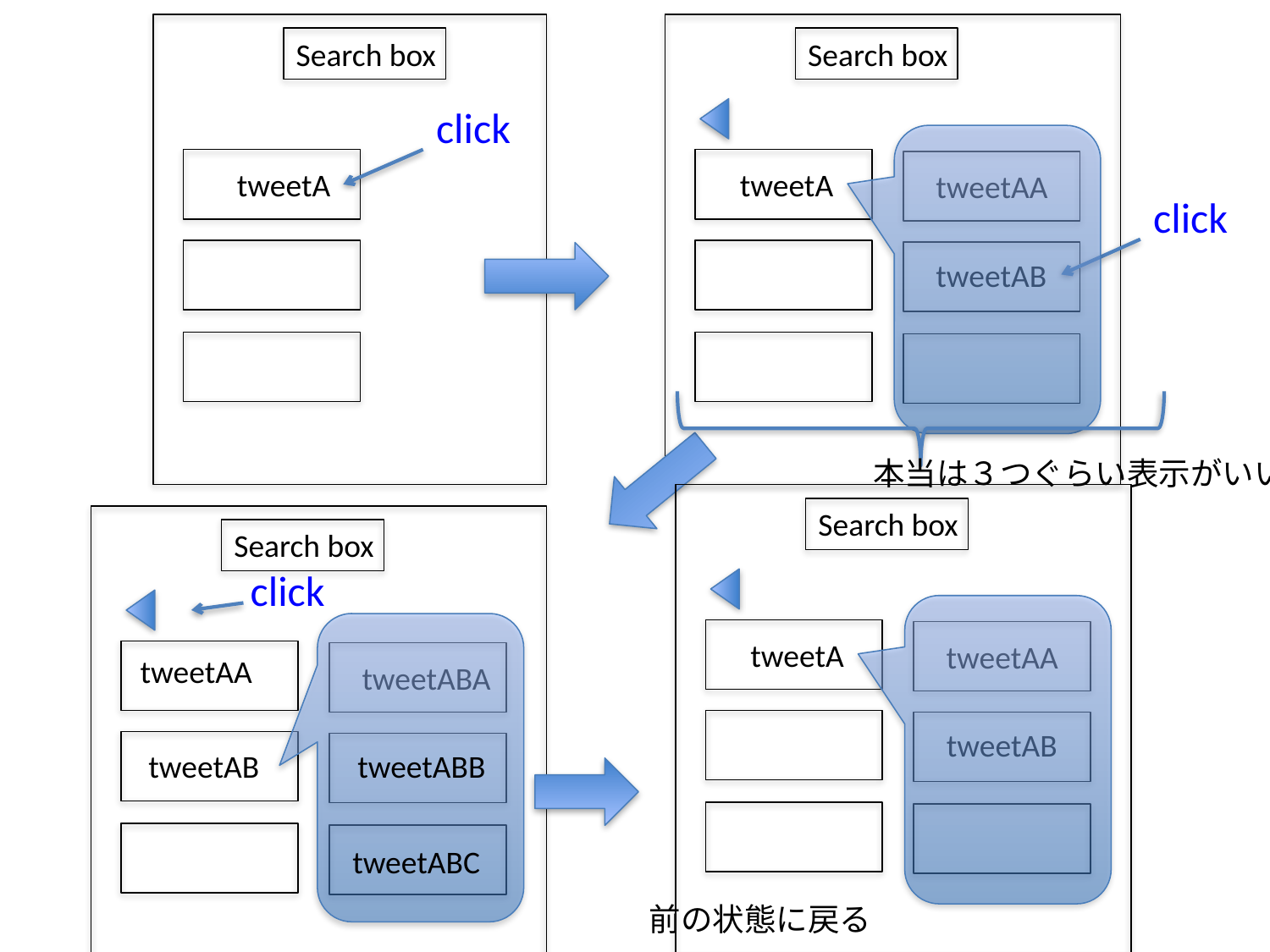

Search box

Search box
click

tweetA
tweetA
tweetAA
click

tweetAB

本当は３つぐらい表示がいいかも

Search box

Search box
click

tweetA
tweetAA

tweetAA
tweetABA

tweetAB

tweetAB
tweetABB

tweetABC
前の状態に戻る